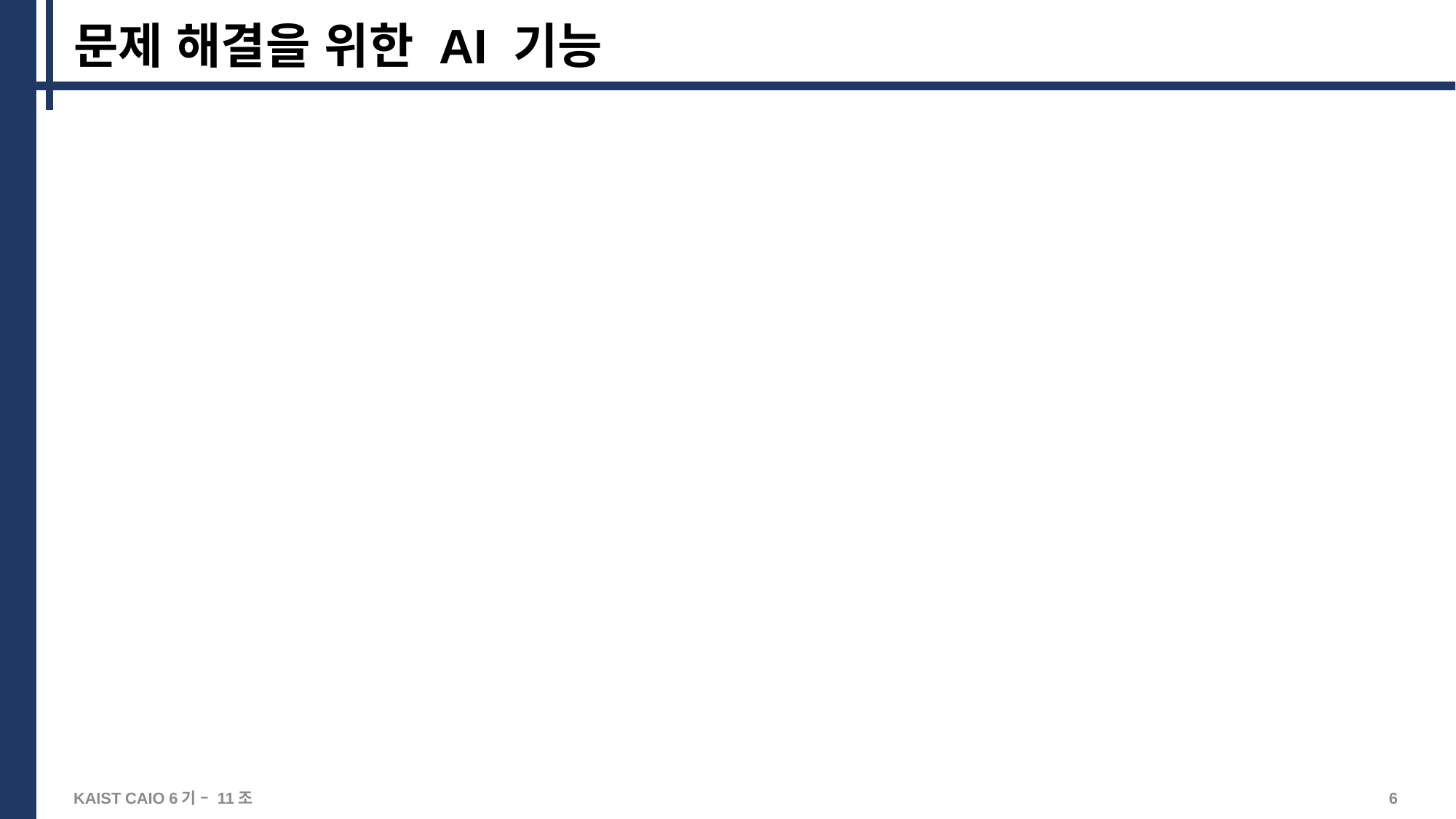

# 문제 해결을 위한 AI 기능

6
KAIST CAIO 6기 – 11조